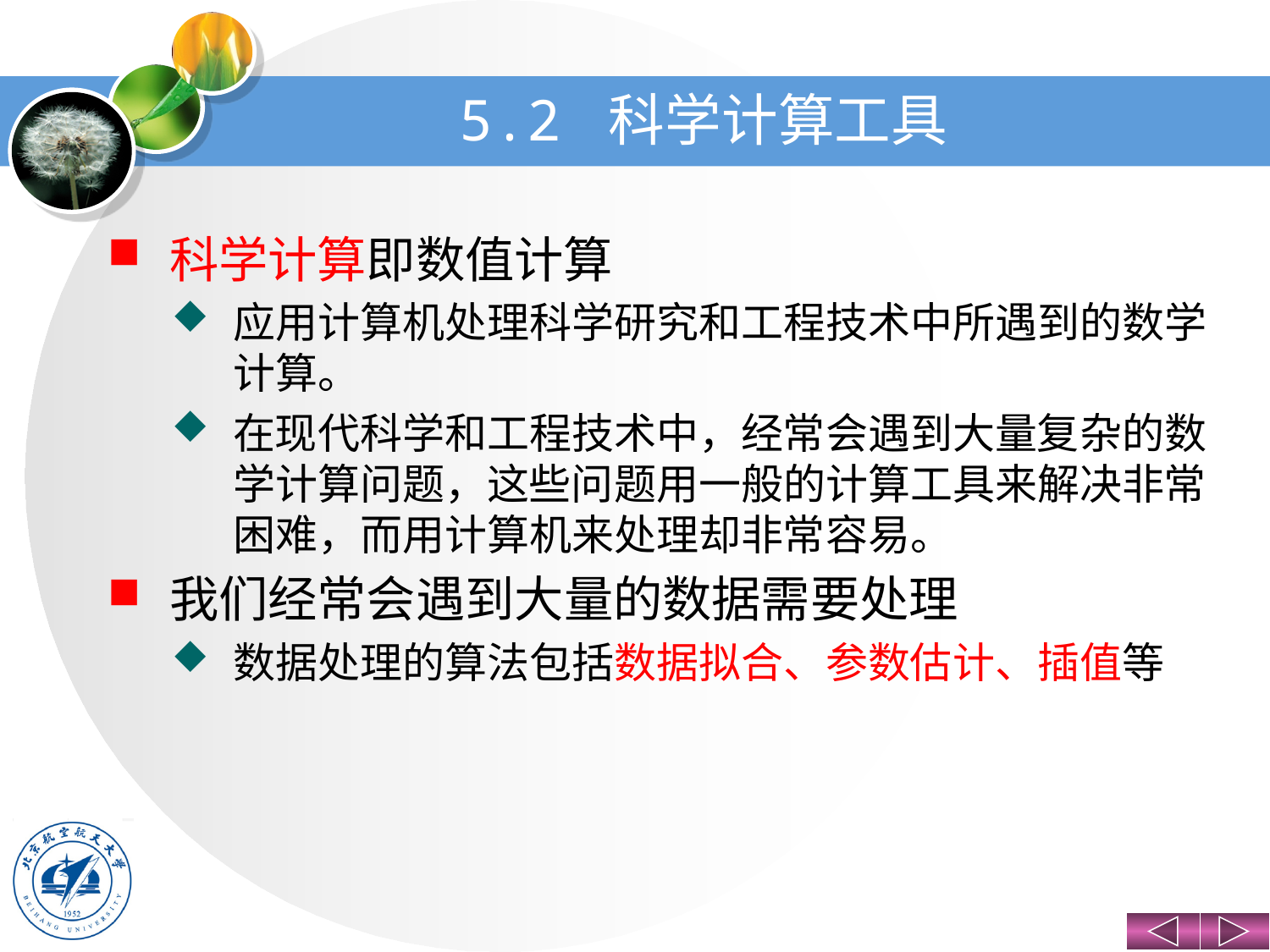

# 5.2 科学计算工具
科学计算即数值计算
应用计算机处理科学研究和工程技术中所遇到的数学计算。
在现代科学和工程技术中，经常会遇到大量复杂的数学计算问题，这些问题用一般的计算工具来解决非常困难，而用计算机来处理却非常容易。
我们经常会遇到大量的数据需要处理
数据处理的算法包括数据拟合、参数估计、插值等
40